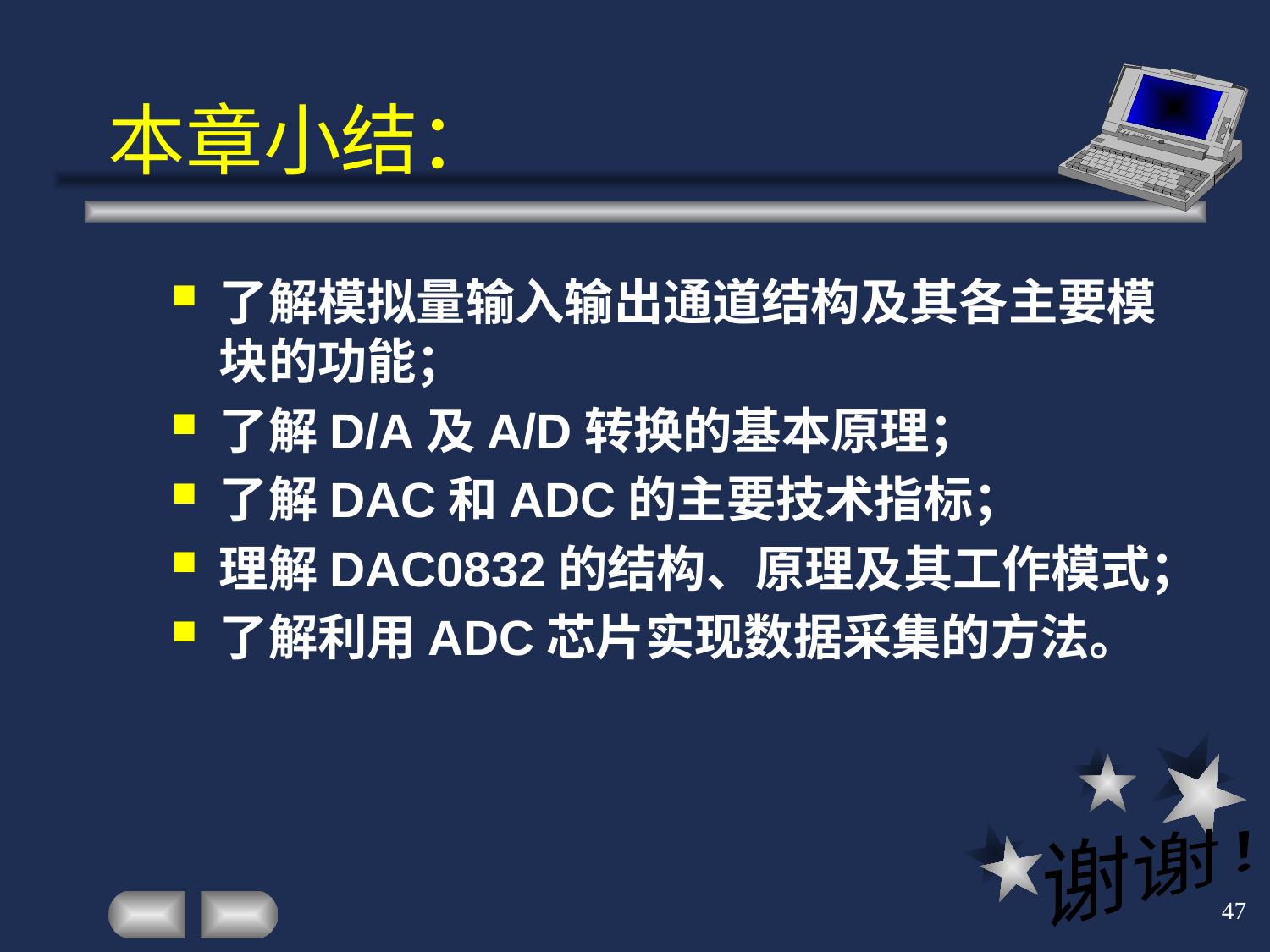

# 本章小结：
了解模拟量输入输出通道结构及其各主要模块的功能；
了解D/A及A/D转换的基本原理；
了解DAC和ADC的主要技术指标；
理解DAC0832的结构、原理及其工作模式；
了解利用ADC芯片实现数据采集的方法。
谢谢！
47